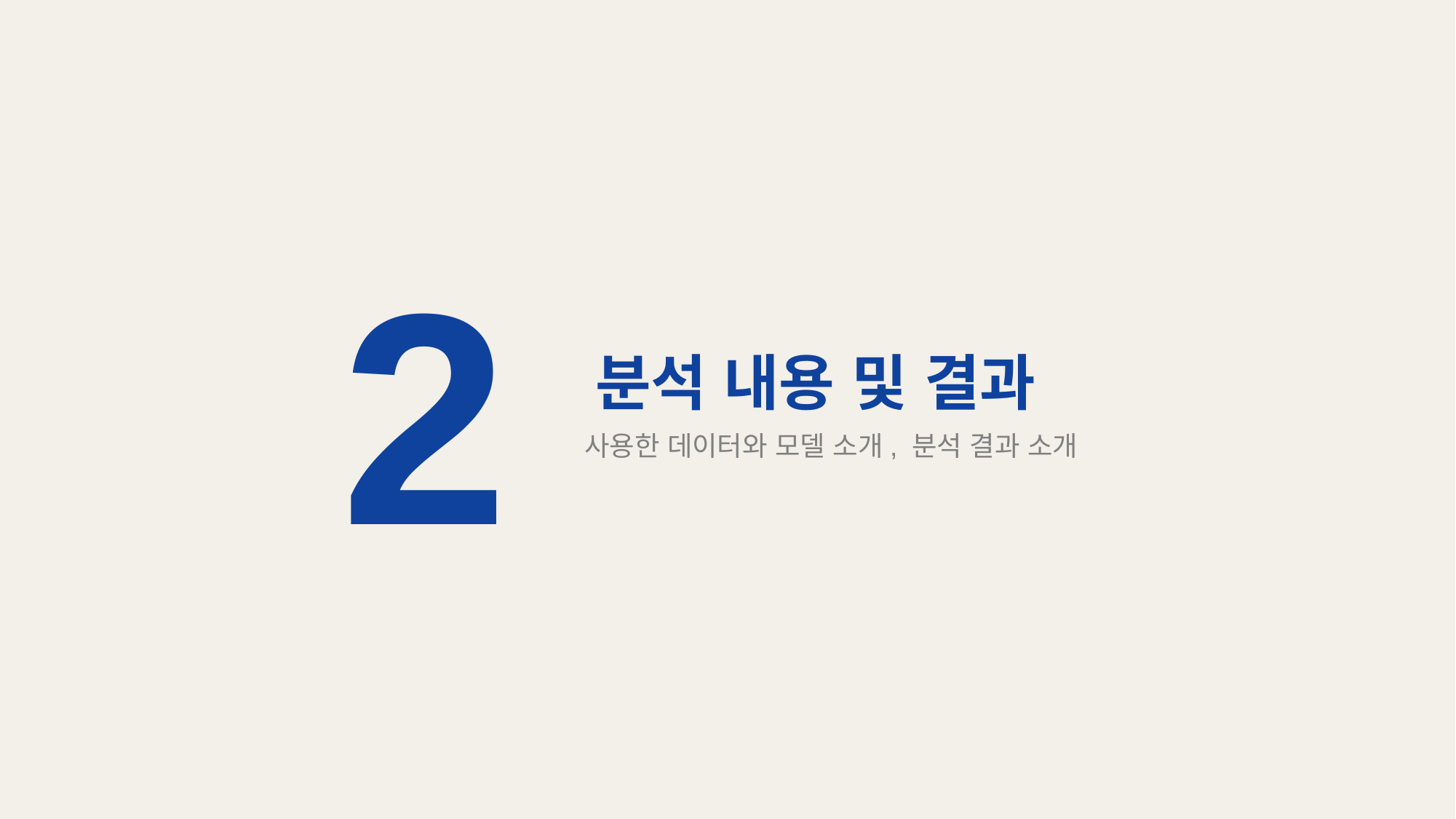

2
분석 내용 및 결과
사용한 데이터와 모델 소개, 분석 결과 소개